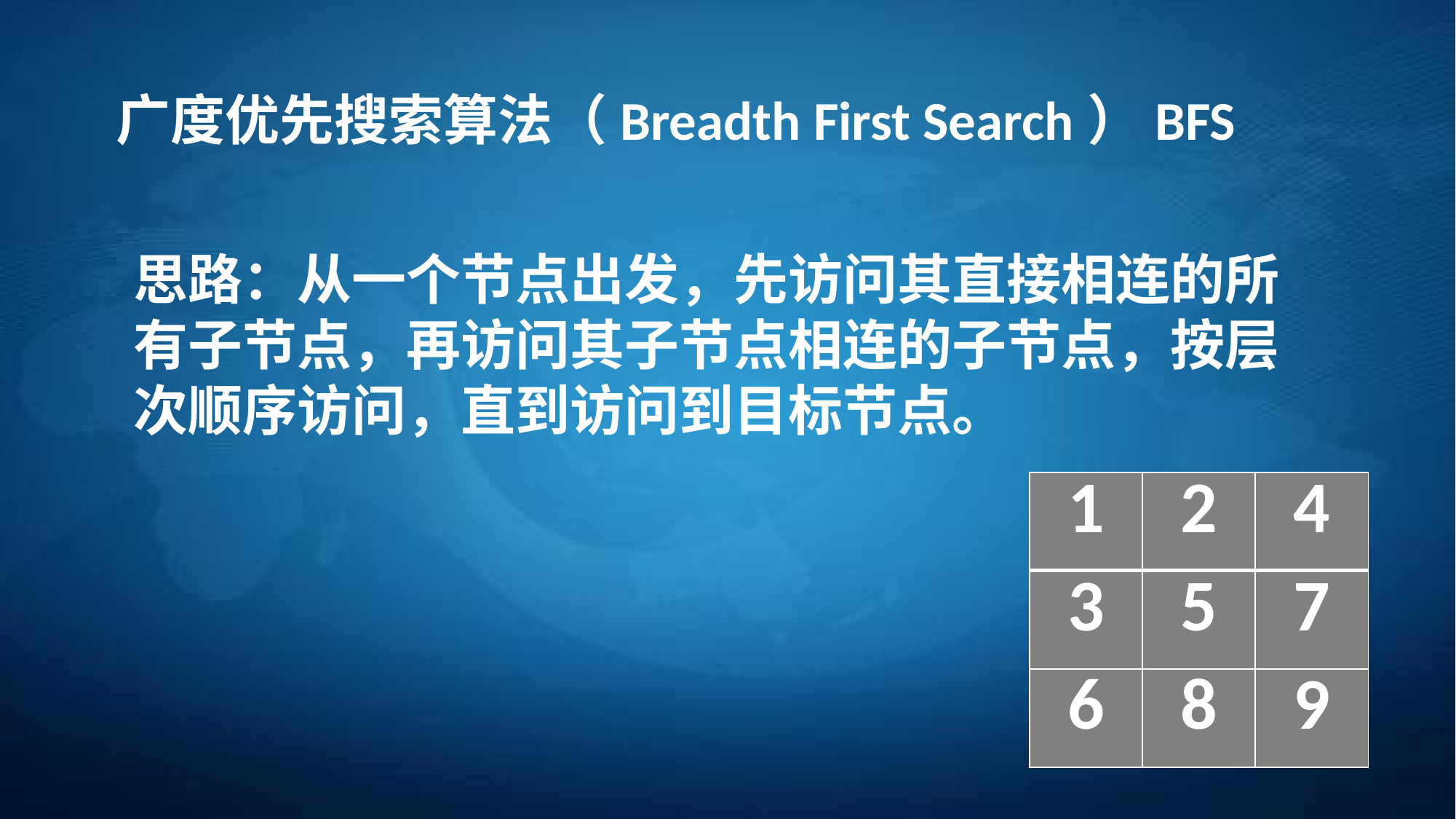

广度优先搜索算法（Breadth First Search）BFS
思路：从一个节点出发，先访问其直接相连的所有子节点，再访问其子节点相连的子节点，按层次顺序访问，直到访问到目标节点。
| 1 | 2 | 4 |
| --- | --- | --- |
| 3 | 5 | 7 |
| 6 | 8 | 9 |